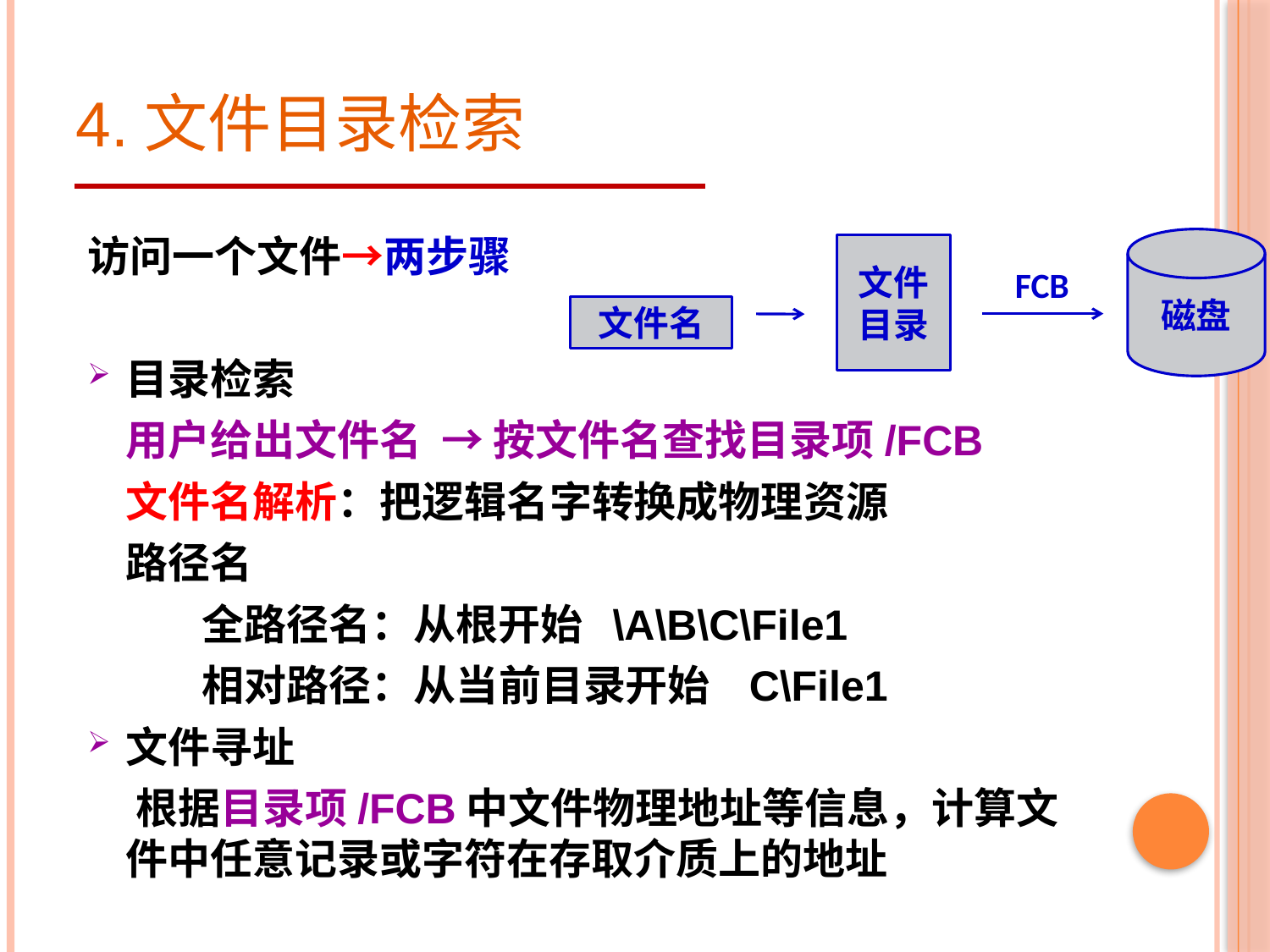

# 4.文件目录检索
访问一个文件→两步骤

目录检索
   用户给出文件名  → 按文件名查找目录项/FCB
   文件名解析：把逻辑名字转换成物理资源
   路径名
           全路径名：从根开始  \A\B\C\File1
           相对路径：从当前目录开始   C\File1
文件寻址
    根据目录项/FCB中文件物理地址等信息，计算文件中任意记录或字符在存取介质上的地址
磁盘
文件目录
FCB
文件名